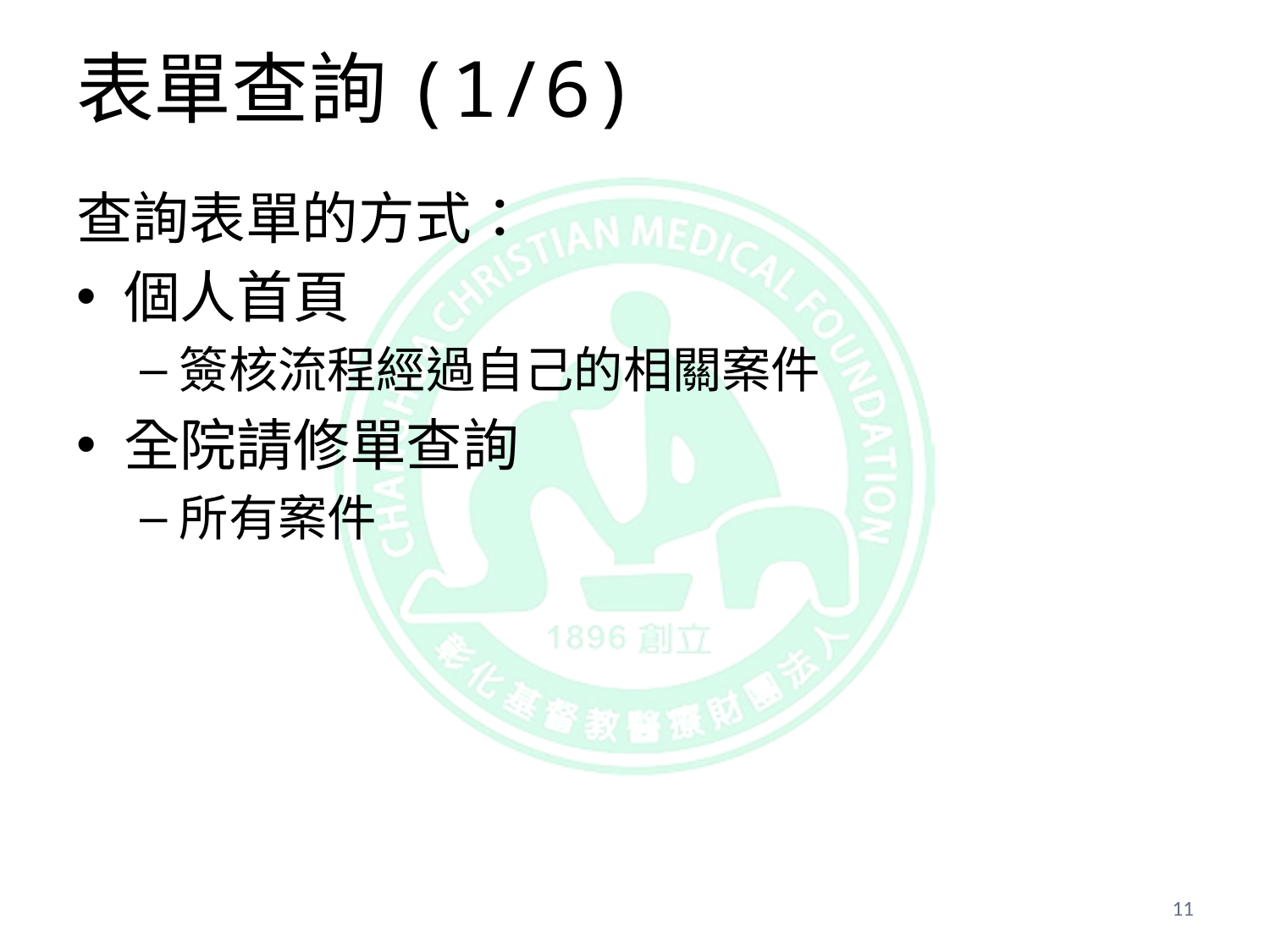

# 表單查詢(1/6)
查詢表單的方式：
個人首頁
簽核流程經過自己的相關案件
全院請修單查詢
所有案件

11